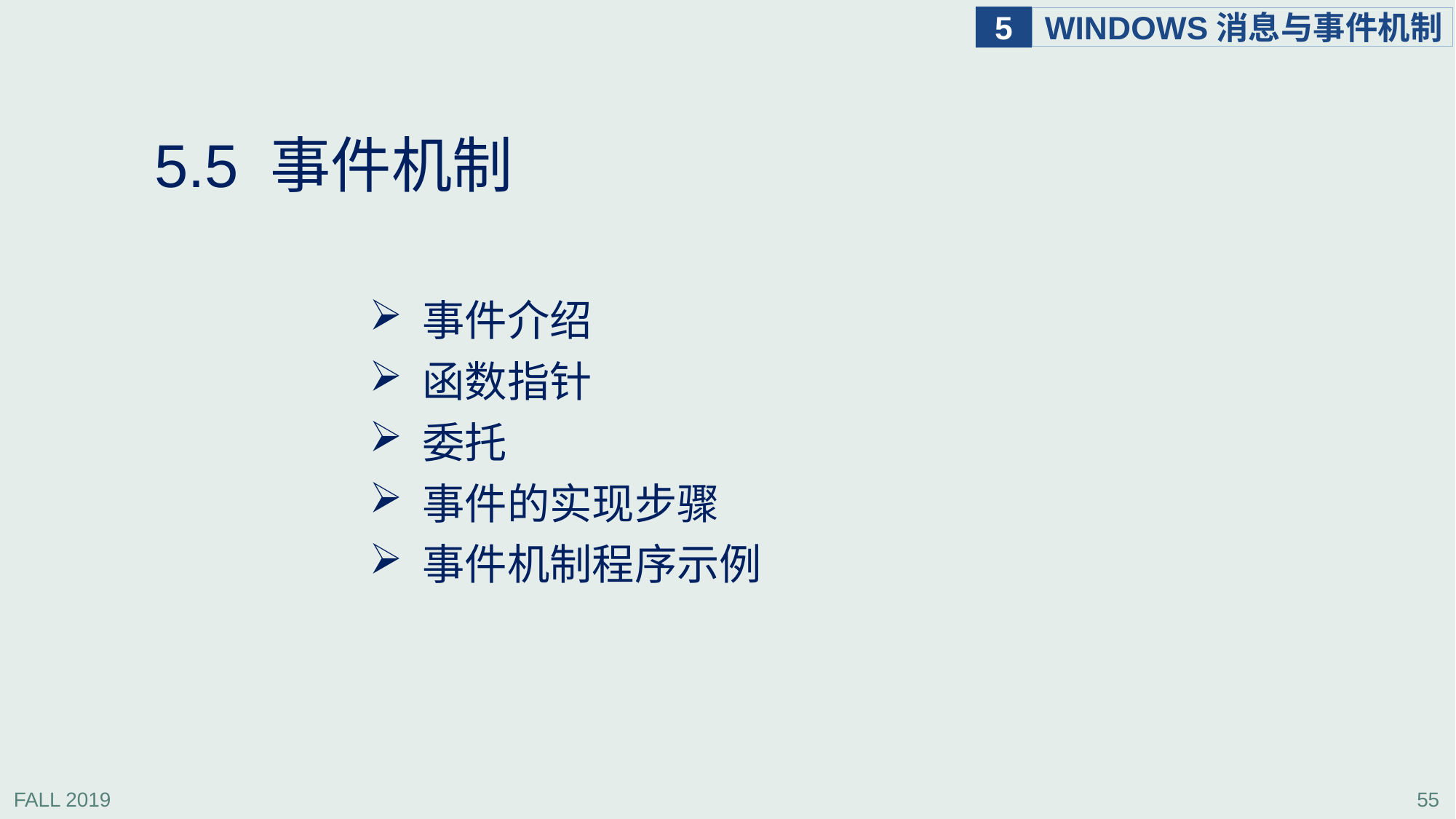

# 5.5 事件机制
 事件介绍
 函数指针
 委托
 事件的实现步骤
 事件机制程序示例